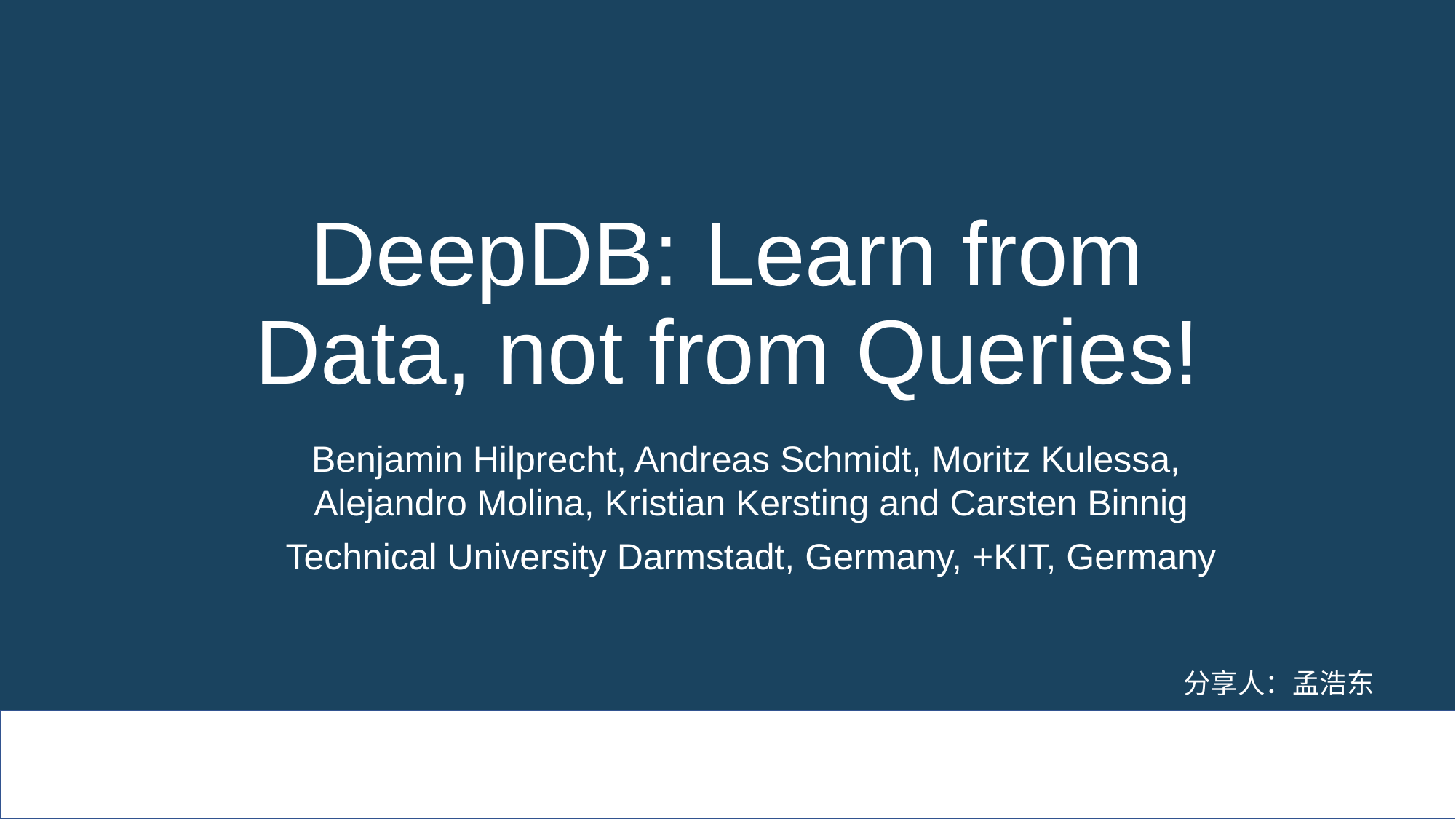

# DeepDB: Learn from Data, not from Queries!
Benjamin Hilprecht, Andreas Schmidt, Moritz Kulessa,
Alejandro Molina, Kristian Kersting and Carsten Binnig
Technical University Darmstadt, Germany, +KIT, Germany
分享人：孟浩东